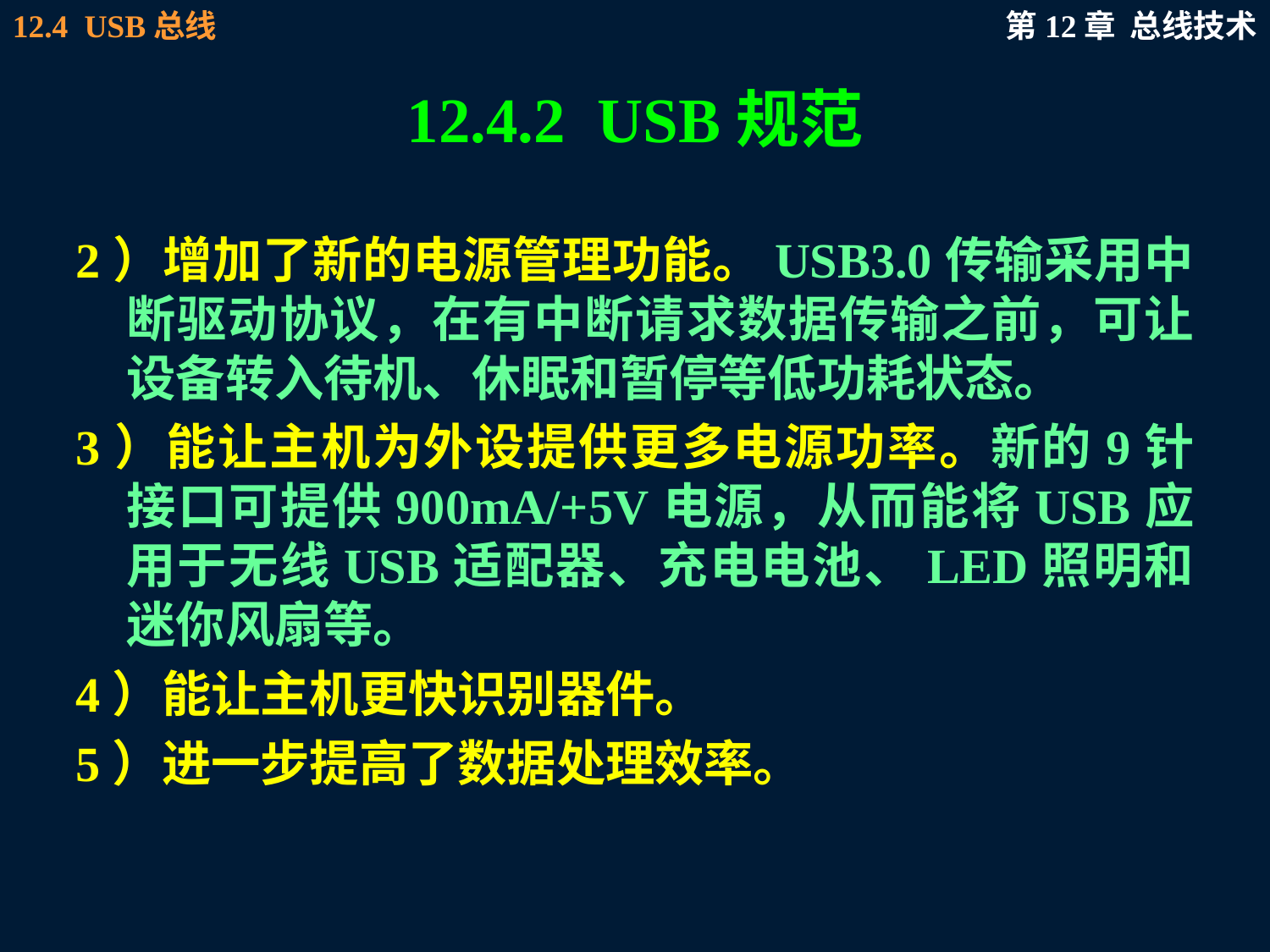

# 12.4.2  USB规范
2）增加了新的电源管理功能。USB3.0传输采用中断驱动协议，在有中断请求数据传输之前，可让设备转入待机、休眠和暂停等低功耗状态。
3）能让主机为外设提供更多电源功率。新的9针接口可提供900mA/+5V电源，从而能将USB应用于无线USB适配器、充电电池、LED照明和迷你风扇等。
4）能让主机更快识别器件。
5）进一步提高了数据处理效率。